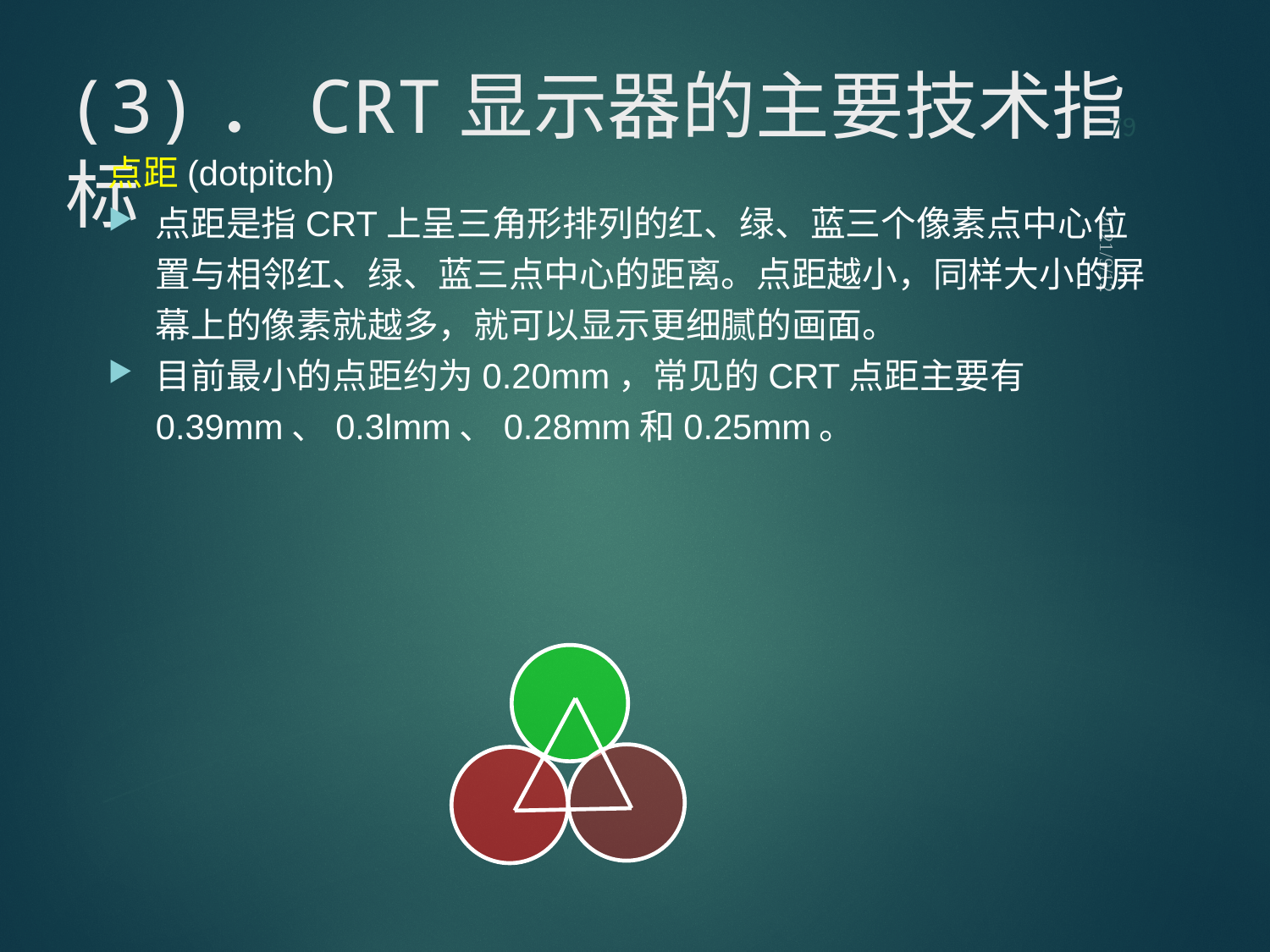

79
# (3)．CRT显示器的主要技术指标
点距(dotpitch)
点距是指CRT上呈三角形排列的红、绿、蓝三个像素点中心位置与相邻红、绿、蓝三点中心的距离。点距越小，同样大小的屏幕上的像素就越多，就可以显示更细腻的画面。
目前最小的点距约为0.20mm，常见的CRT点距主要有0.39mm、0.3lmm、0.28mm和0.25mm。
2021/9/12